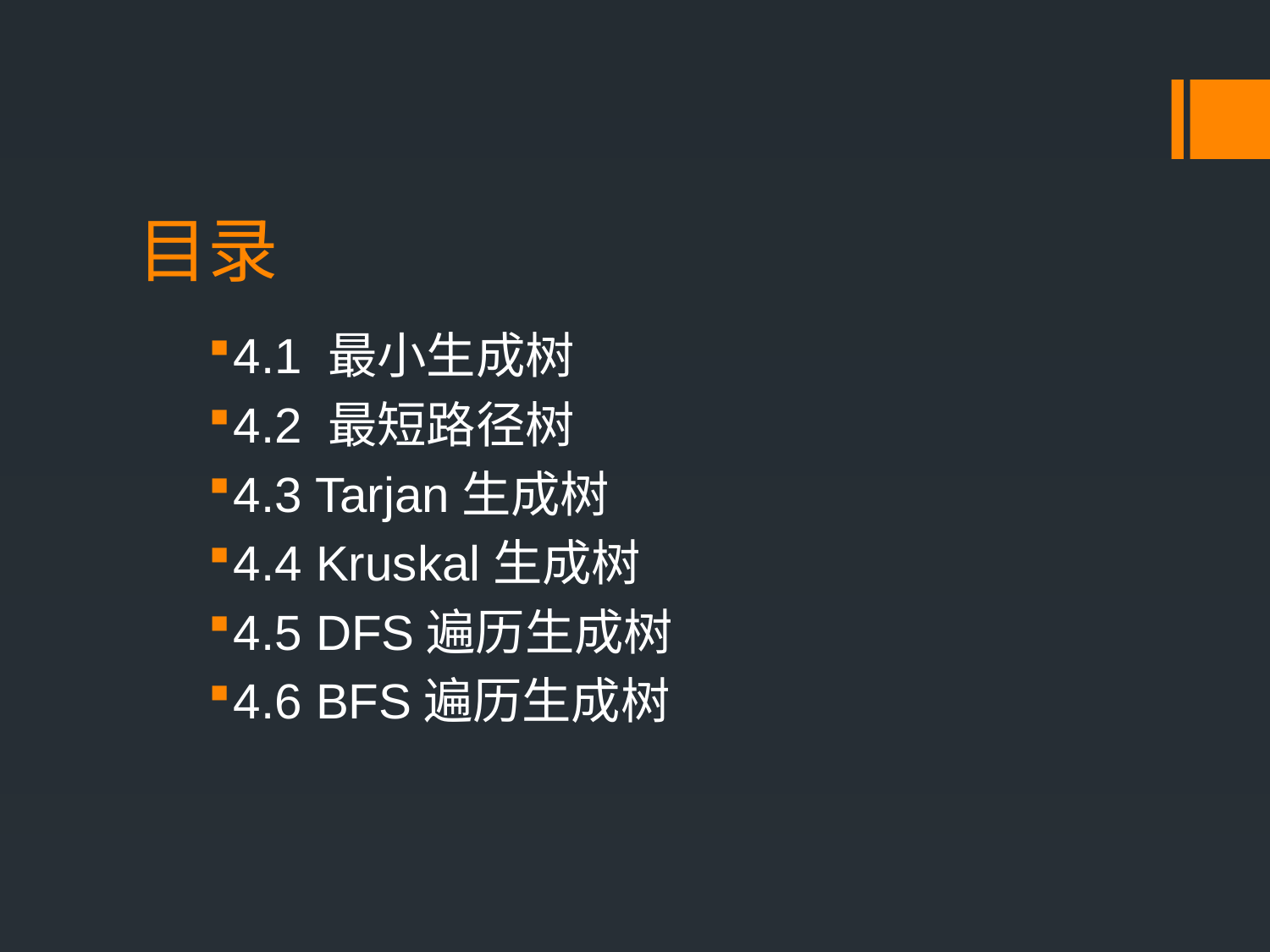

# 目录

4.1 最小生成树
4.2 最短路径树
4.3 Tarjan生成树
4.4 Kruskal生成树
4.5 DFS遍历生成树
4.6 BFS遍历生成树